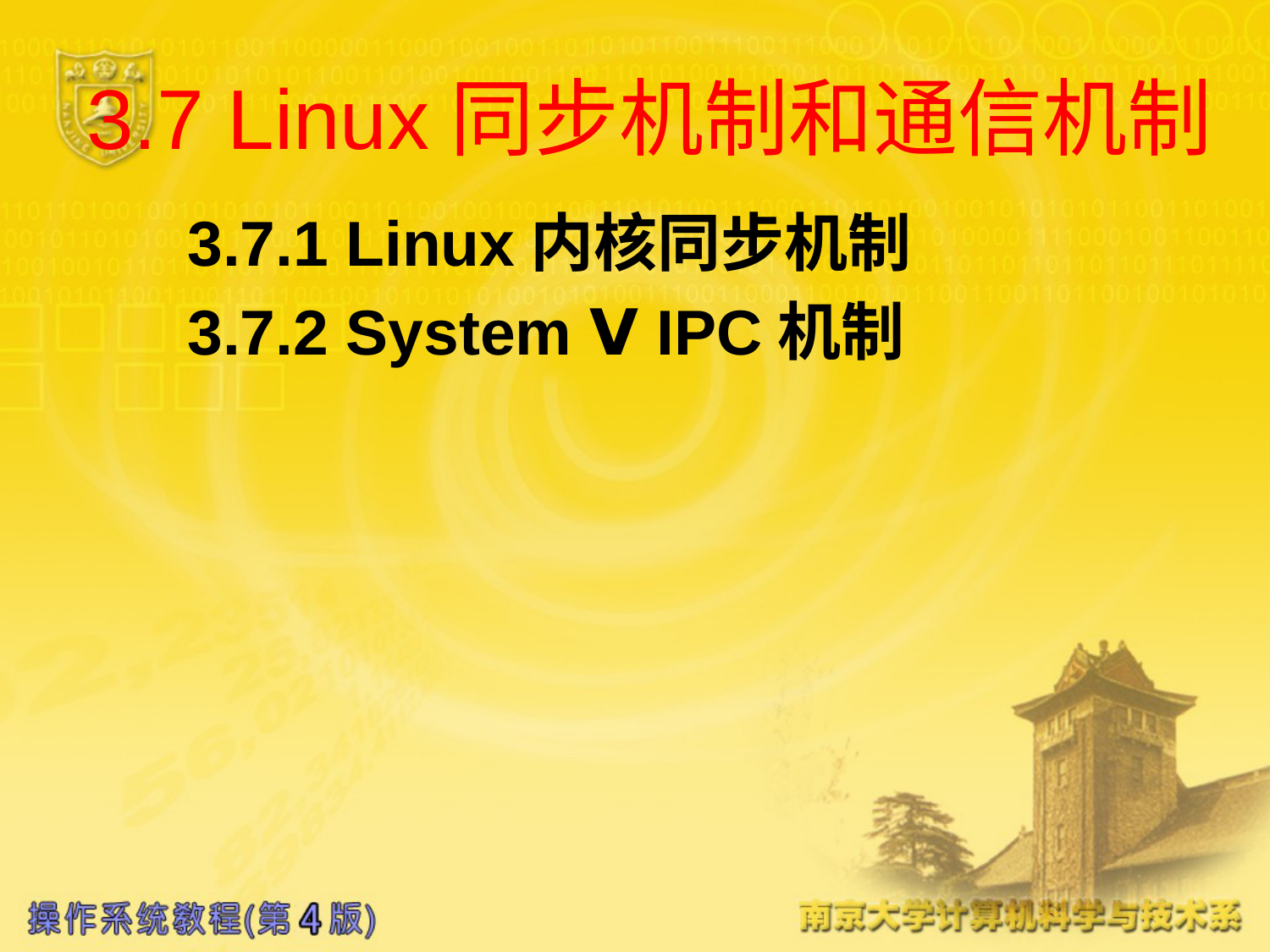

# 3.7 Linux同步机制和通信机制
3.7.1 Linux内核同步机制
3.7.2 System Ⅴ IPC机制